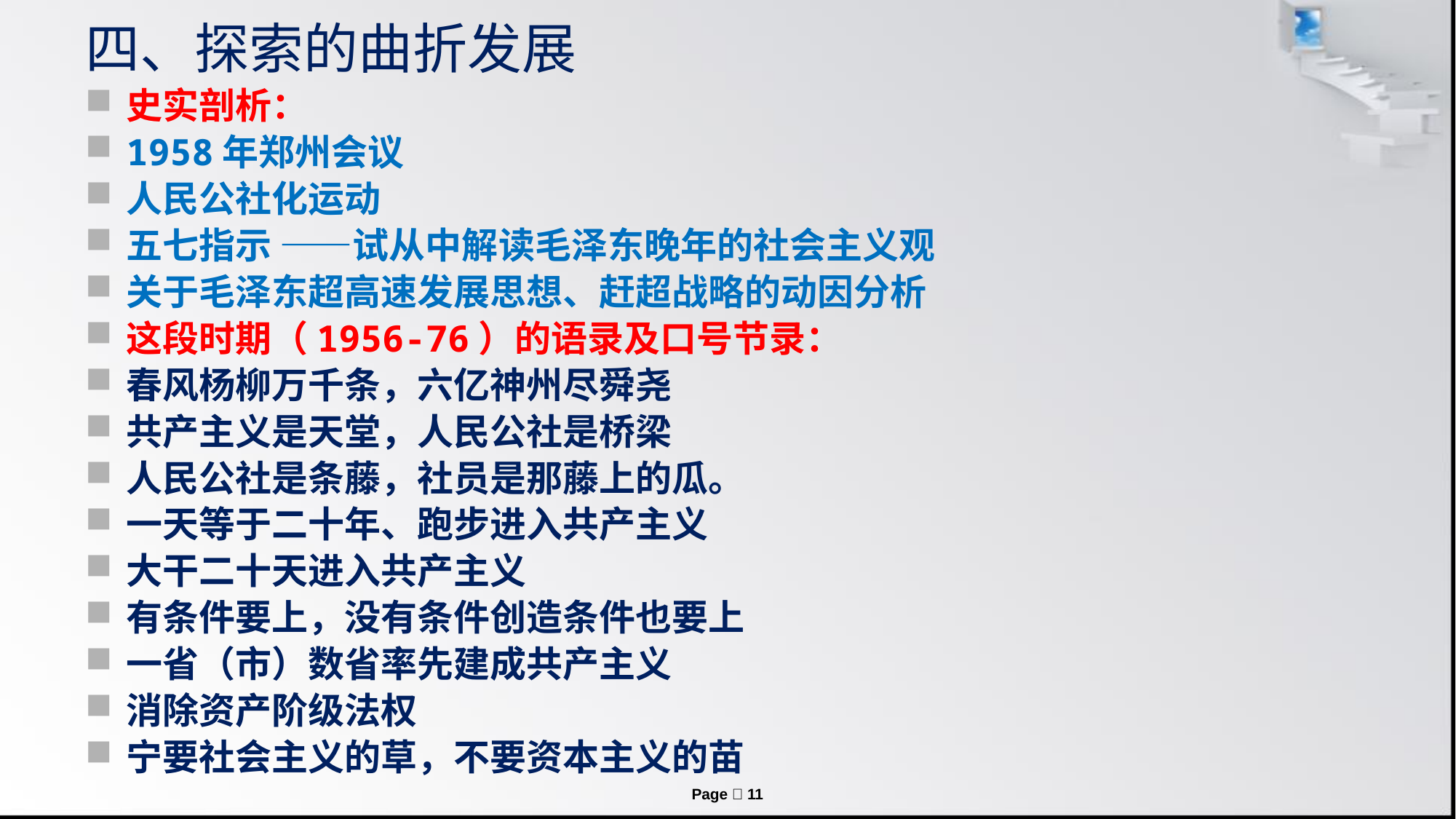

# 四、探索的曲折发展
史实剖析：
1958年郑州会议
人民公社化运动
五七指示 ——试从中解读毛泽东晚年的社会主义观
关于毛泽东超高速发展思想、赶超战略的动因分析
这段时期（1956-76）的语录及口号节录：
春风杨柳万千条，六亿神州尽舜尧
共产主义是天堂，人民公社是桥梁
人民公社是条藤，社员是那藤上的瓜。
一天等于二十年、跑步进入共产主义
大干二十天进入共产主义
有条件要上，没有条件创造条件也要上
一省（市）数省率先建成共产主义
消除资产阶级法权
宁要社会主义的草，不要资本主义的苗